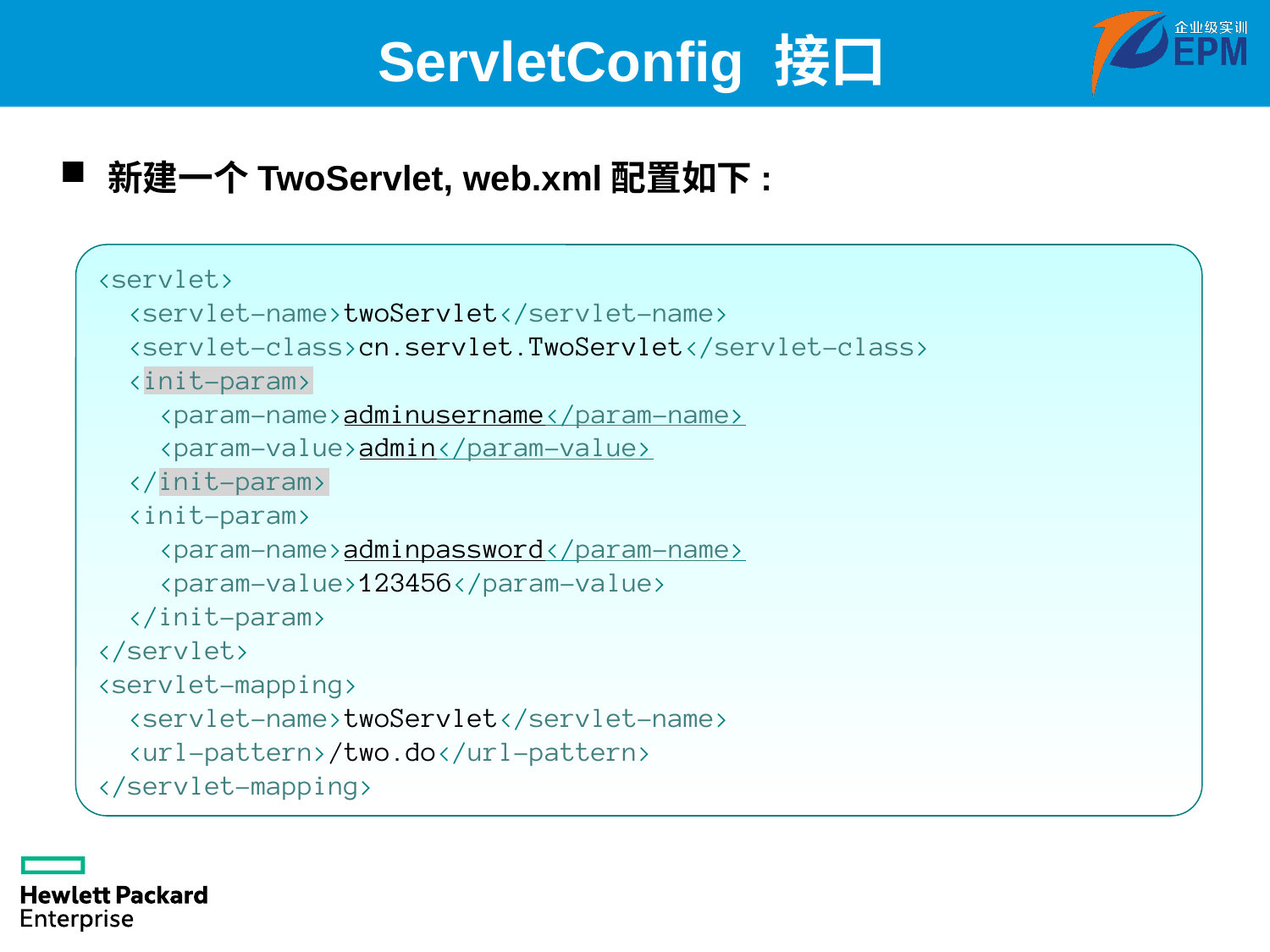

# ServletConfig 接口
新建一个TwoServlet, web.xml配置如下:

<servlet>
  <servlet-name>twoServlet</servlet-name>
  <servlet-class>cn.servlet.TwoServlet</servlet-class>
  <init-param>
    <param-name>adminusername</param-name>
    <param-value>admin</param-value>
  </init-param>
  <init-param>
    <param-name>adminpassword</param-name>
    <param-value>123456</param-value>
  </init-param>
</servlet>
<servlet-mapping>
  <servlet-name>twoServlet</servlet-name>
  <url-pattern>/two.do</url-pattern>
</servlet-mapping>